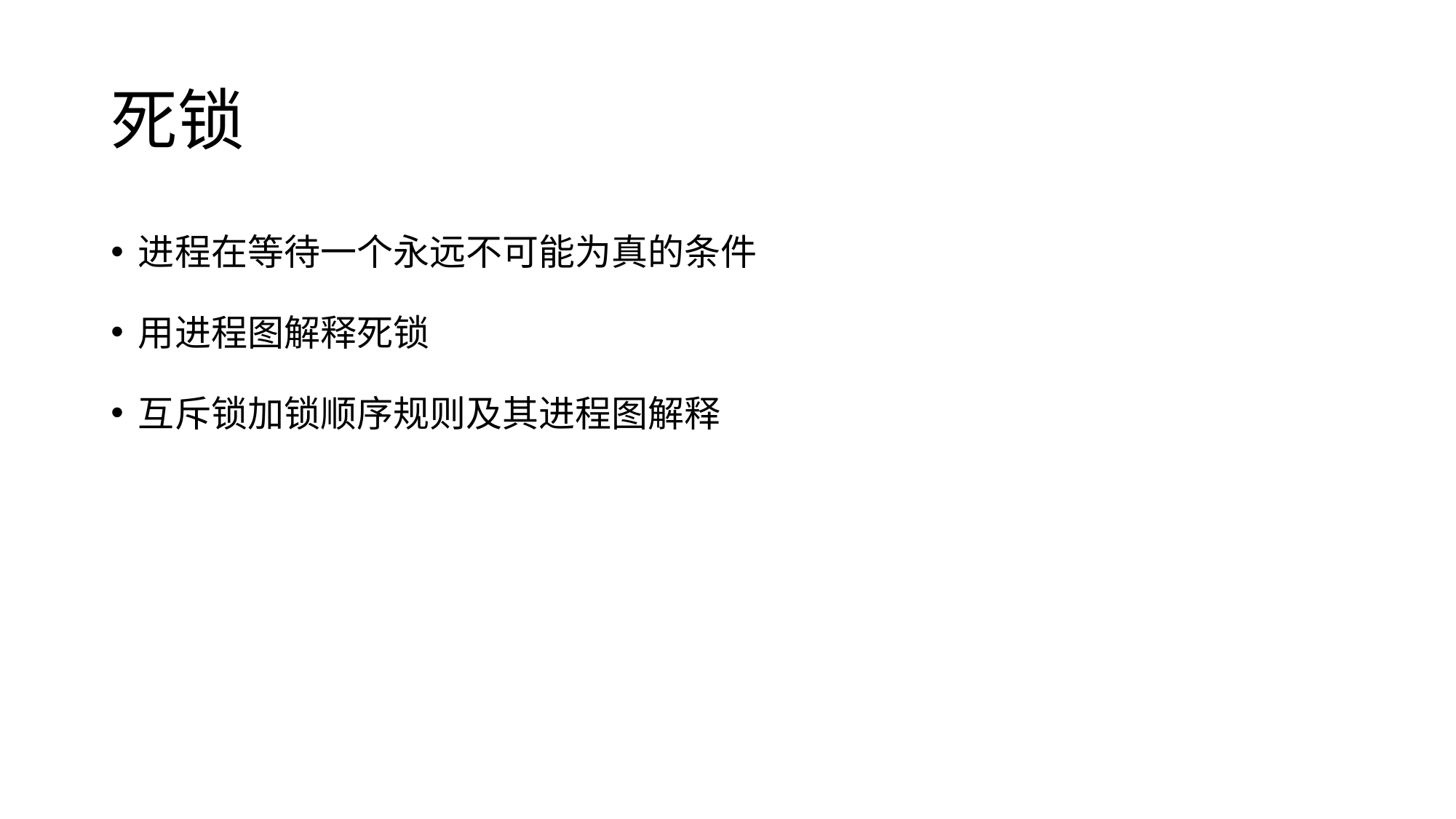

# 死锁
进程在等待一个永远不可能为真的条件
用进程图解释死锁
互斥锁加锁顺序规则及其进程图解释